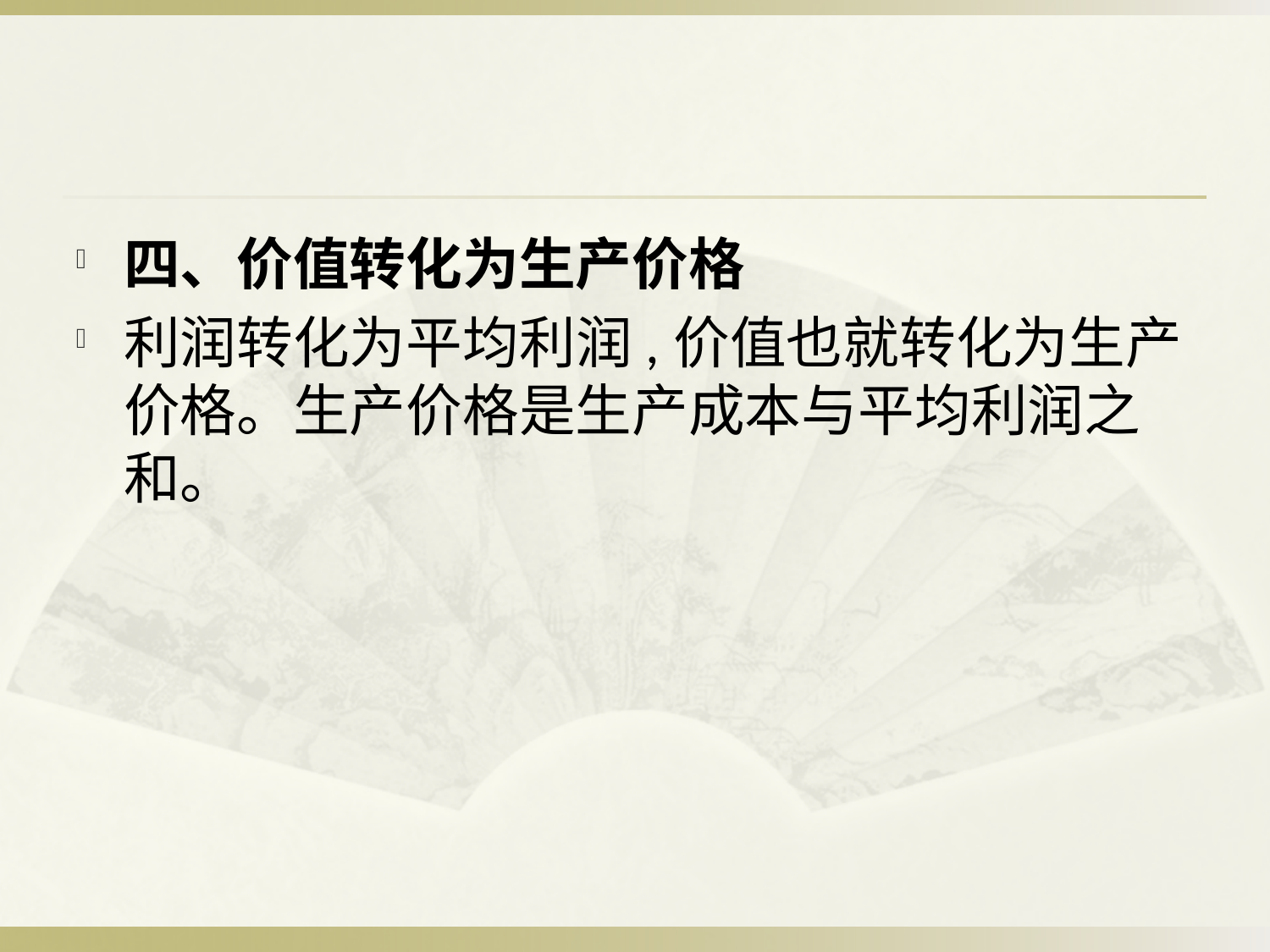

#
四、价值转化为生产价格
利润转化为平均利润,价值也就转化为生产价格。生产价格是生产成本与平均利润之和。